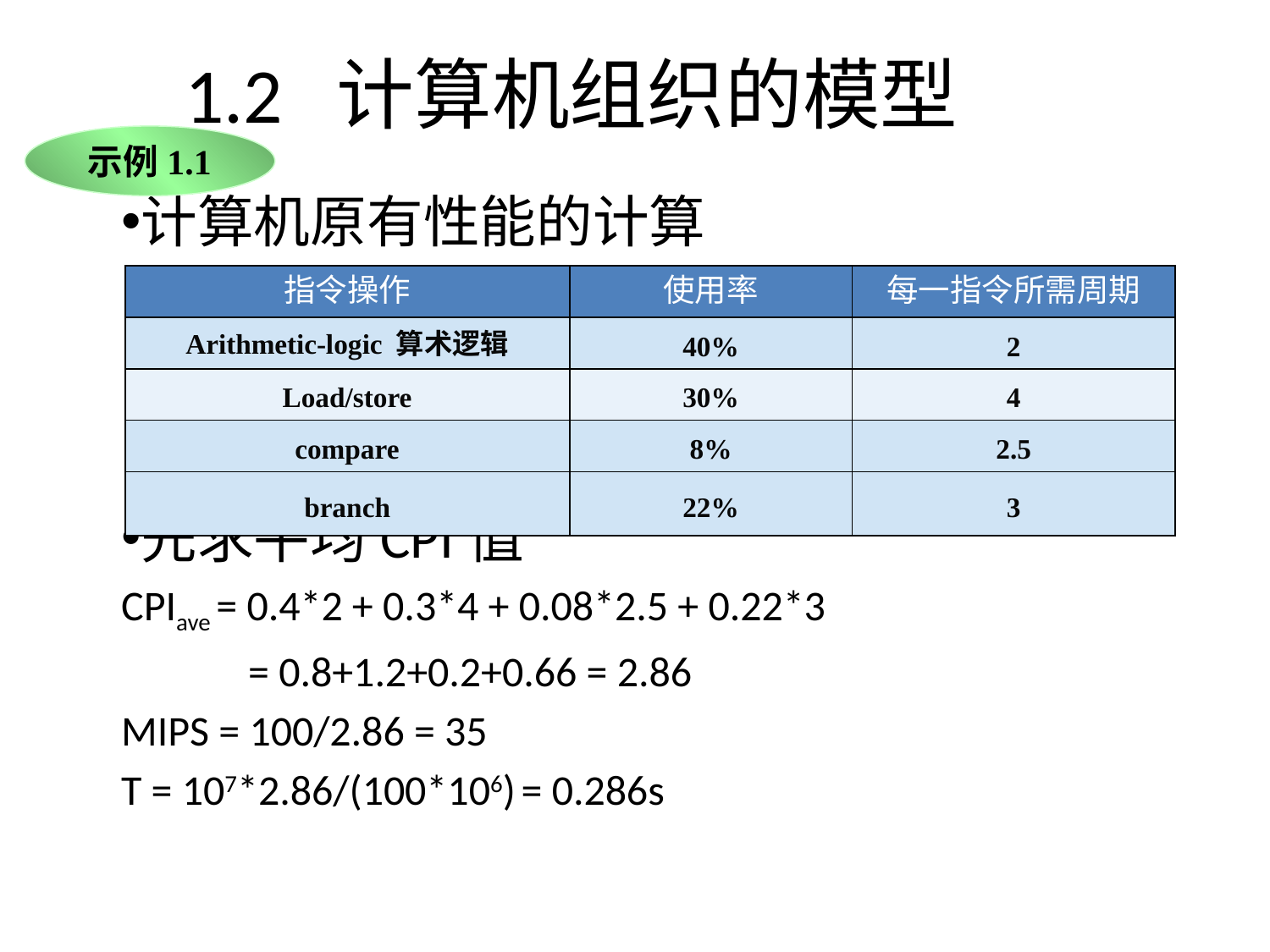

1.2  计算机组织的模型
示例1.1
计算机原有性能的计算

先求平均CPI值
CPIave = 0.4*2 + 0.3*4 + 0.08*2.5 + 0.22*3
	= 0.8+1.2+0.2+0.66 = 2.86
MIPS = 100/2.86 = 35
T = 107*2.86/(100*106) = 0.286s
| 指令操作 | 使用率 | 每一指令所需周期 |
| --- | --- | --- |
| Arithmetic-logic 算术逻辑 | 40% | 2 |
| Load/store | 30% | 4 |
| compare | 8% | 2.5 |
| branch | 22% | 3 |